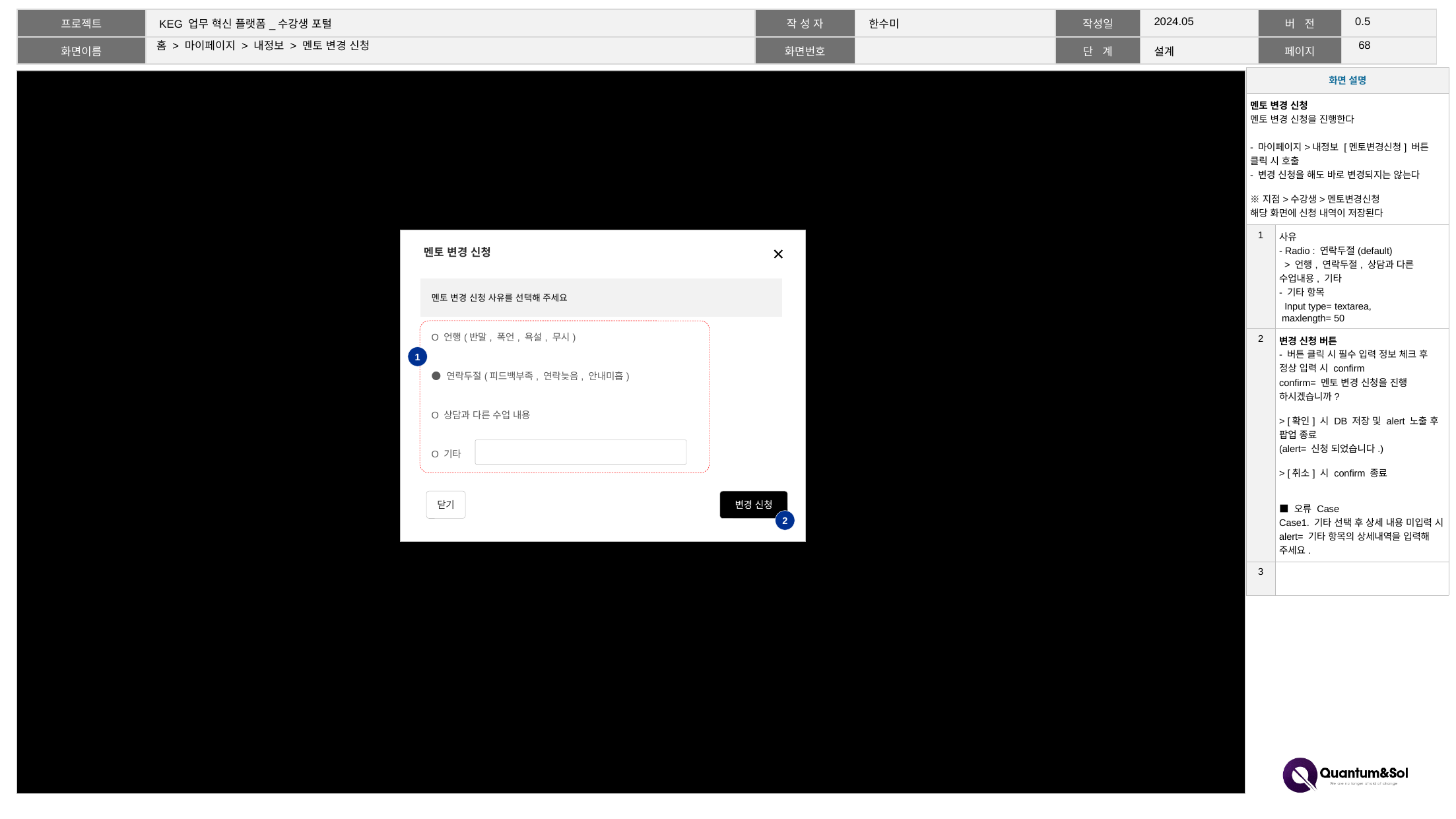

68

# 홈 > 마이페이지 > 내정보 > 멘토 변경 신청
| 화면 설명 |  |
| --- | --- |
| 멘토 변경 신청 멘토 변경 신청을 진행한다 - 마이페이지>내정보 [멘토변경신청] 버튼 클릭 시 호출 - 변경 신청을 해도 바로 변경되지는 않는다 ※지점>수강생>멘토변경신청 해당 화면에 신청 내역이 저장된다 |  |
| 1 | 사유 - Radio : 연락두절(default) > 언행, 연락두절, 상담과 다른 수업내용, 기타 - 기타 항목 Input type= textarea, maxlength= 50 |
| 2 | 변경 신청 버튼 - 버튼 클릭 시 필수 입력 정보 체크 후 정상 입력 시 confirm confirm= 멘토 변경 신청을 진행 하시겠습니까? > [확인] 시 DB 저장 및 alert 노출 후 팝업 종료 (alert= 신청 되었습니다.) > [취소] 시 confirm 종료 ■ 오류 Case Case1. 기타 선택 후 상세 내용 미입력 시 alert= 기타 항목의 상세내역을 입력해 주세요. |
| 3 |  |
멘토 변경 신청
| 멘토 변경 신청 사유를 선택해 주세요 |
| --- |
| O 언행(반말, 폭언, 욕설, 무시) |
| ● 연락두절(피드백부족, 연락늦음, 안내미흡) |
| O 상담과 다른 수업 내용 |
| O 기타 |

1

닫기
변경 신청
2